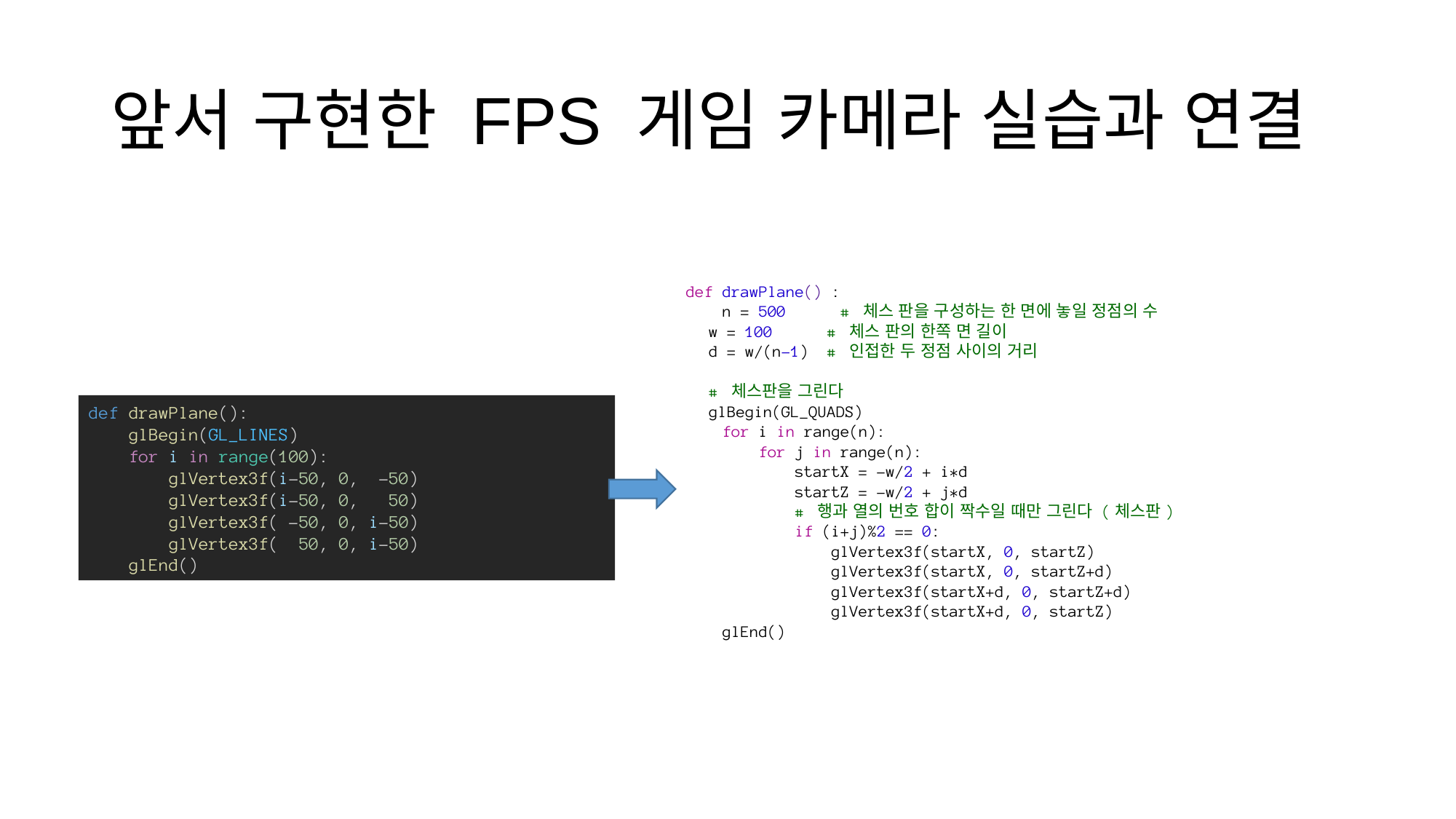

# 앞서 구현한 FPS 게임 카메라 실습과 연결
def drawPlane() :   
    n = 500      # 체스 판을 구성하는 한 면에 놓일 정점의 수
    w = 100      # 체스 판의 한쪽 면 길이
    d = w/(n-1)  # 인접한 두 정점 사이의 거리
    # 체스판을 그린다
    glBegin(GL_QUADS)
    for i in range(n):
        for j in range(n):
            startX = -w/2 + i*d
            startZ = -w/2 + j*d
            # 행과 열의 번호 합이 짝수일 때만 그린다 (체스판)
            if (i+j)%2 == 0: 
                glVertex3f(startX, 0, startZ)
                glVertex3f(startX, 0, startZ+d)
                glVertex3f(startX+d, 0, startZ+d)
                glVertex3f(startX+d, 0, startZ)       
    glEnd()
def drawPlane():
    glBegin(GL_LINES)
    for i in range(100):
        glVertex3f(i-50, 0,  -50)
        glVertex3f(i-50, 0,   50)
        glVertex3f( -50, 0, i-50)
        glVertex3f(  50, 0, i-50)
    glEnd()
OpenGL 창